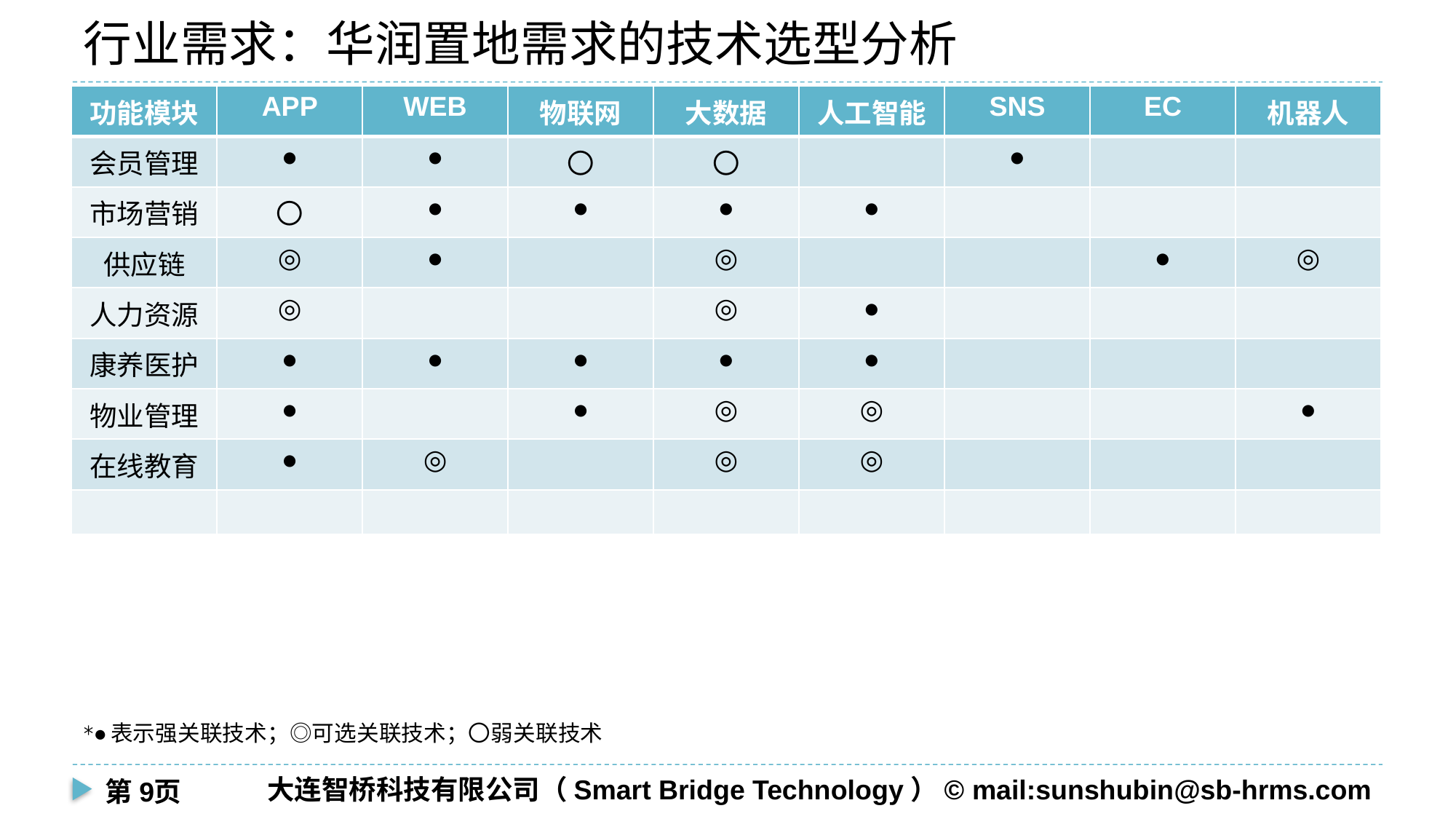

# 行业需求：华润置地需求的技术选型分析
| 功能模块 | APP | WEB | 物联网 | 大数据 | 人工智能 | SNS | EC | 机器人 |
| --- | --- | --- | --- | --- | --- | --- | --- | --- |
| 会员管理 | ● | ● | 〇 | 〇 |  | ● |  |  |
| 市场营销 | 〇 | ● | ● | ● | ● |  |  |  |
| 供应链 | ◎ | ● |  | ◎ |  |  | ● | ◎ |
| 人力资源 | ◎ |  |  | ◎ | ● |  |  |  |
| 康养医护 | ● | ● | ● | ● | ● |  |  |  |
| 物业管理 | ● |  | ● | ◎ | ◎ |  |  | ● |
| 在线教育 | ● | ◎ |  | ◎ | ◎ |  |  |  |
|  |  |  |  |  |  |  |  |  |
*●表示强关联技术；◎可选关联技术；〇弱关联技术

第9页